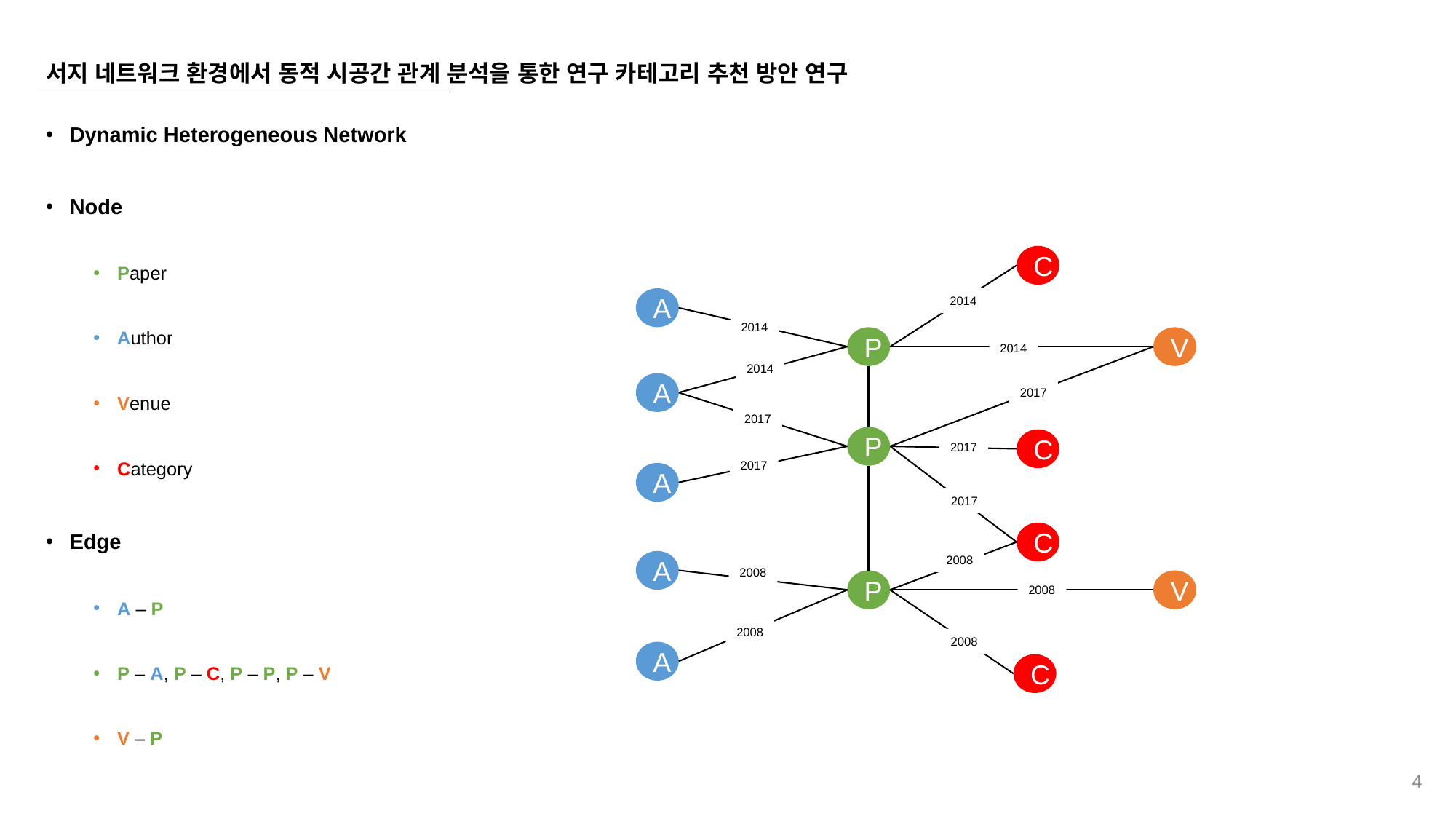

# 서지 네트워크 환경에서 동적 시공간 관계 분석을 통한 연구 카테고리 추천 방안 연구
Dynamic Heterogeneous Network

Node

Paper

Author

Venue

Category

Edge

A – P

P – A, P – C, P – P, P – V

V – P
C
2014
A
2014
P
V
2014
2014
A
2017
2017
P
C
2017
2017
A
2017
C
2008
A
2008
P
V
2008
2008
2008
A
C
4